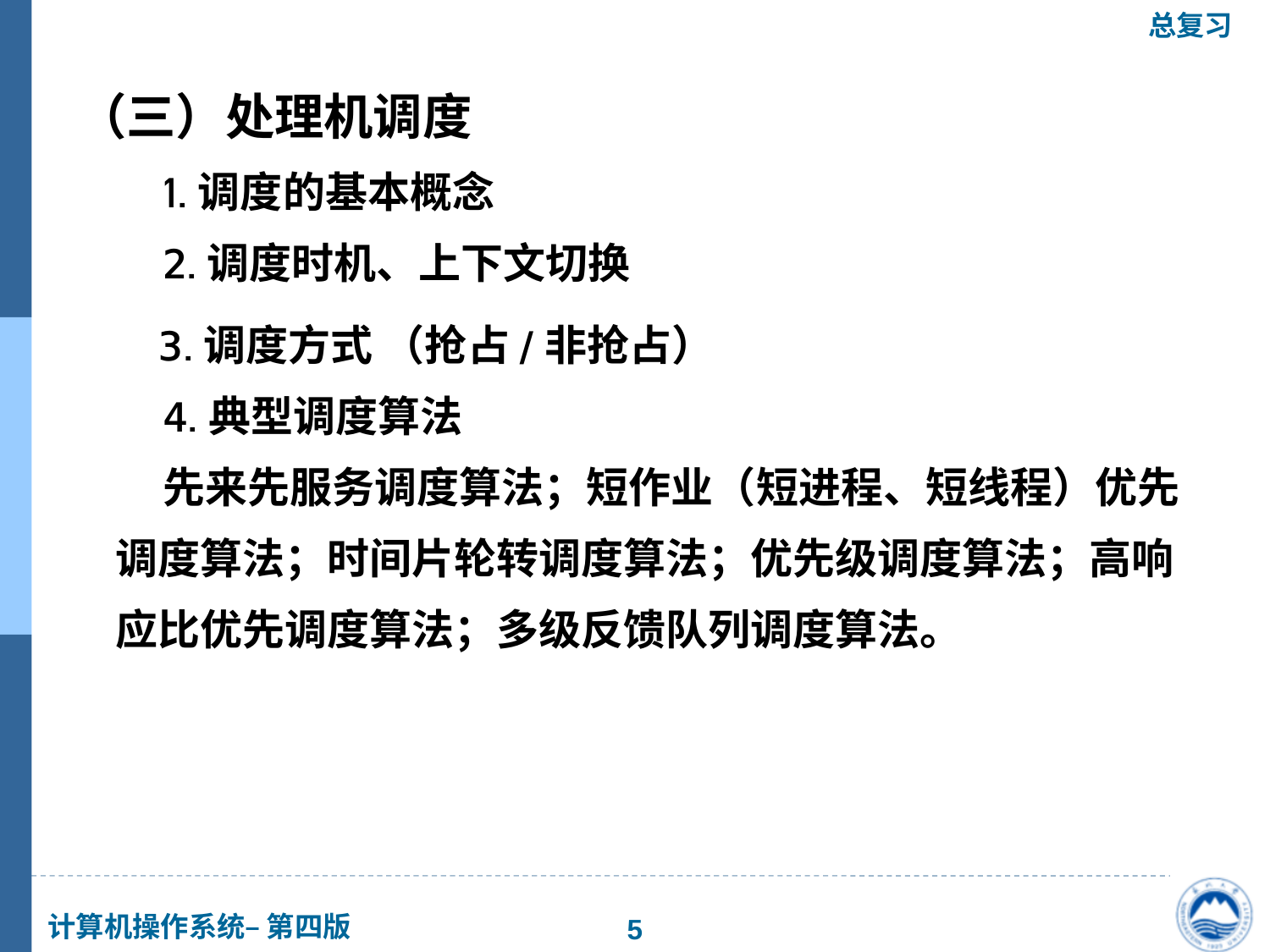

（三）处理机调度
    1.调度的基本概念
    2.调度时机、上下文切换
      3.调度方式 （抢占/非抢占）
    4.典型调度算法
     先来先服务调度算法；短作业（短进程、短线程）优先调度算法；时间片轮转调度算法；优先级调度算法；高响应比优先调度算法；多级反馈队列调度算法。